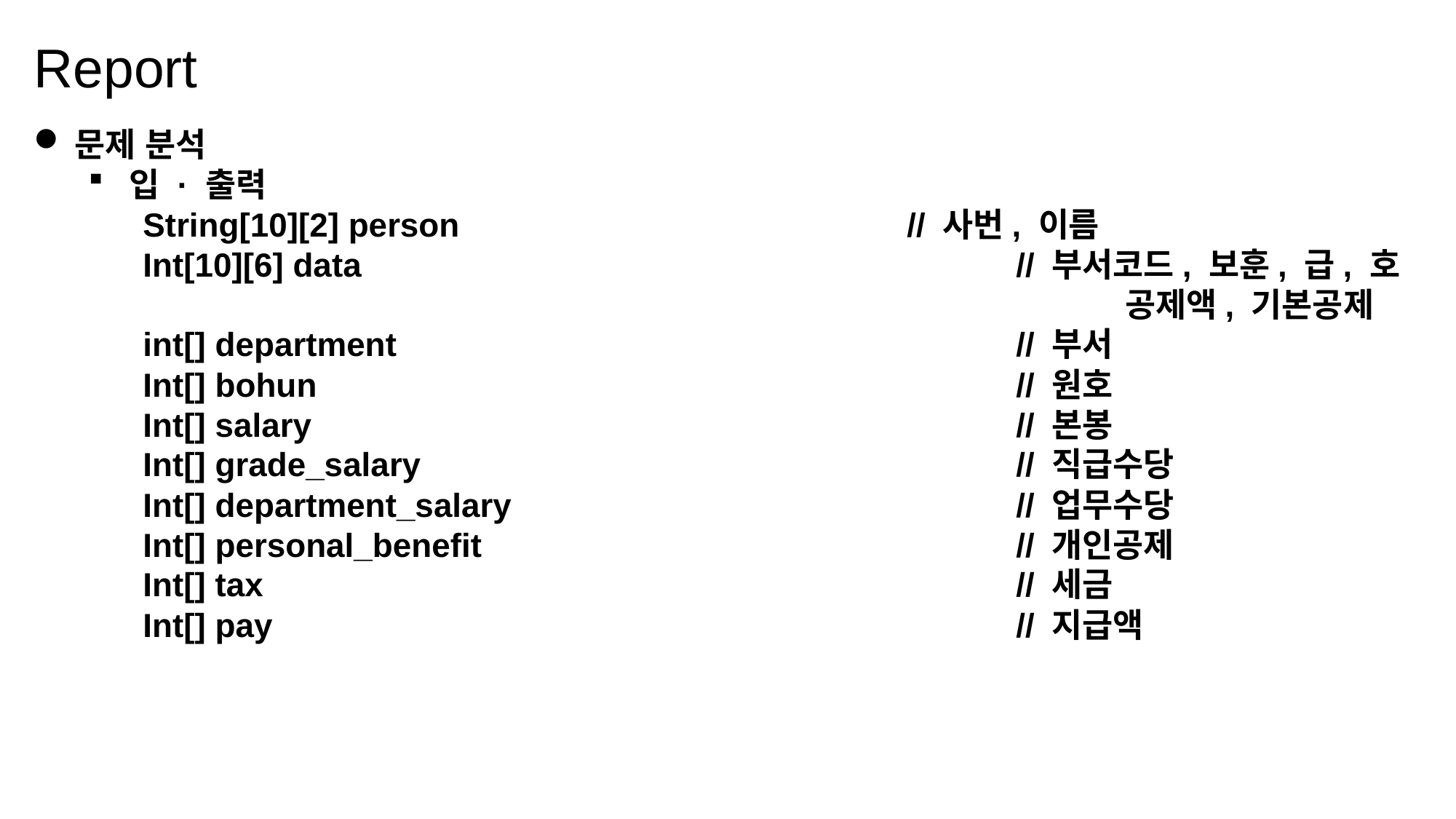

Report
문제 분석
입 · 출력
String[10][2] person 					// 사번, 이름
Int[10][6] data 						// 부서코드, 보훈, 급, 호
									공제액, 기본공제
int[] department 						// 부서
Int[] bohun							// 원호
Int[] salary							// 본봉
Int[] grade_salary						// 직급수당
Int[] department_salary					// 업무수당
Int[] personal_benefit					// 개인공제
Int[] tax							// 세금
Int[] pay							// 지급액